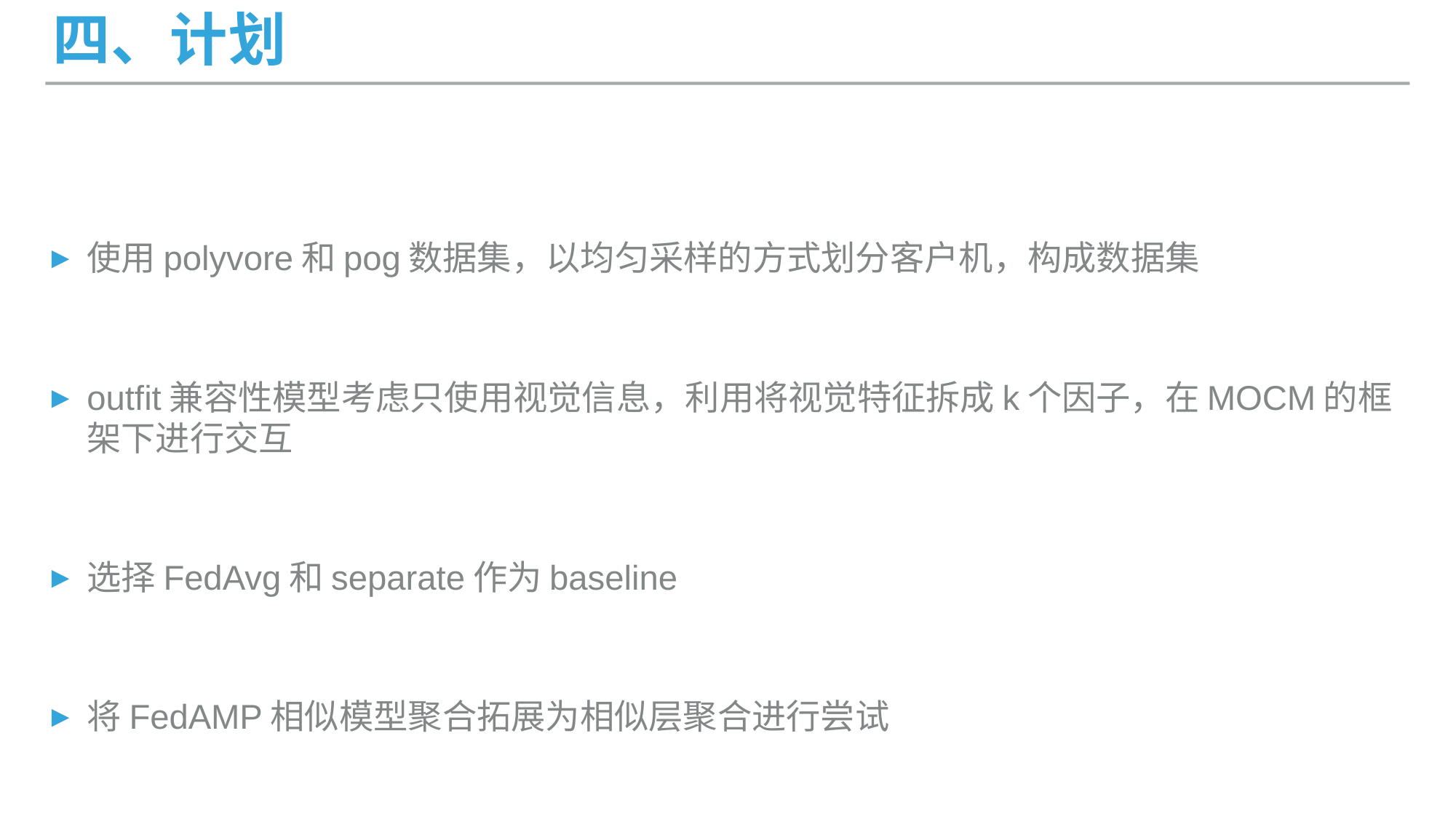

四、计划
使用polyvore和pog数据集，以均匀采样的方式划分客户机，构成数据集

outfit兼容性模型考虑只使用视觉信息，利用将视觉特征拆成k个因子，在MOCM的框架下进行交互

选择FedAvg和separate作为baseline

将FedAMP相似模型聚合拓展为相似层聚合进行尝试